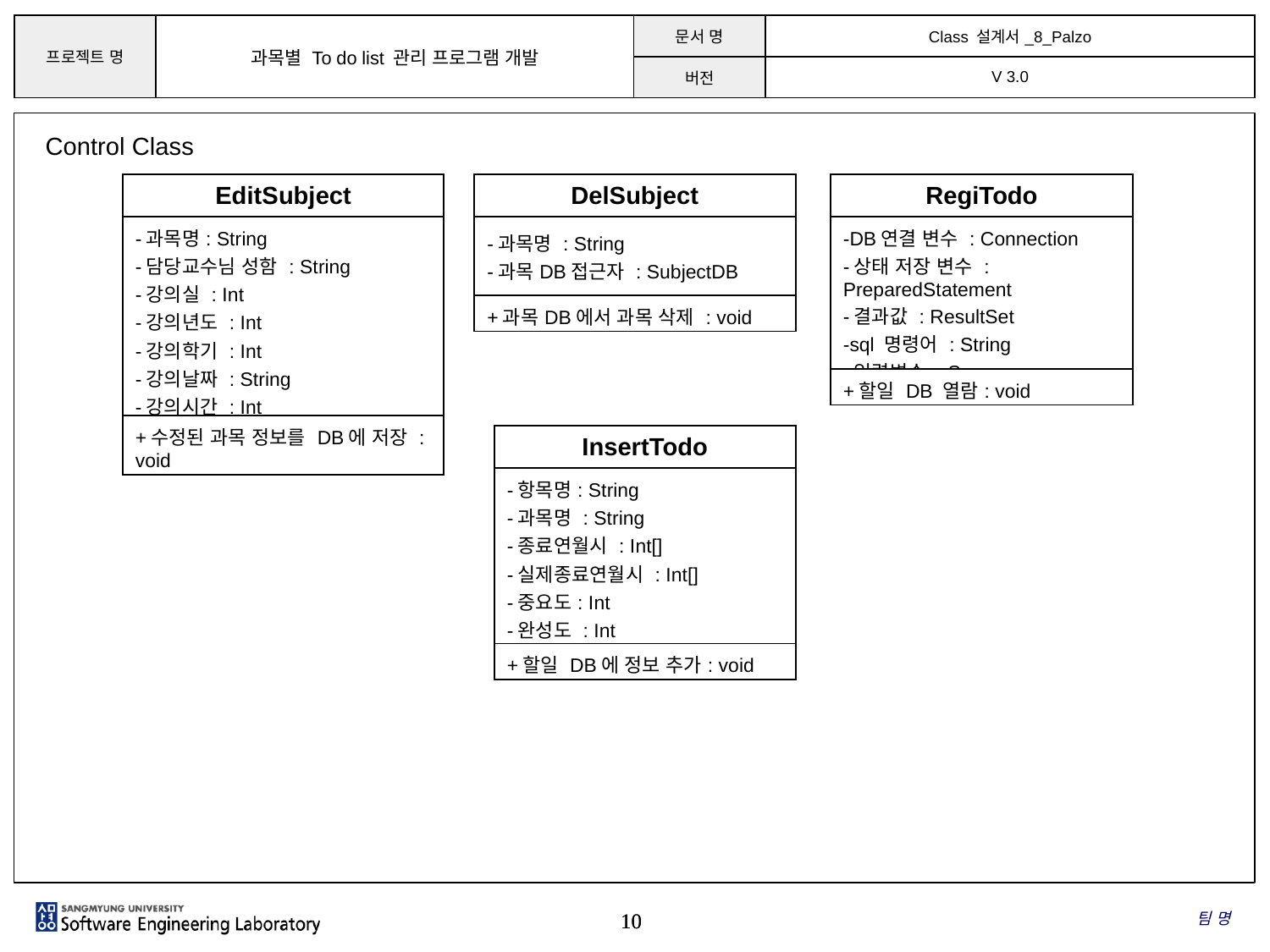

Control Class
| EditSubject |
| --- |
| -과목명: String -담당교수님 성함 : String -강의실 : Int -강의년도 : Int -강의학기 : Int -강의날짜 : String -강의시간 : Int -과목DB접근자 : SubjectDB |
| +수정된 과목 정보를 DB에 저장 : void |
| DelSubject |
| --- |
| -과목명 : String -과목DB접근자 : SubjectDB |
| +과목DB에서 과목 삭제 : void |
| RegiTodo |
| --- |
| -DB연결 변수 : Connection -상태 저장 변수 : PreparedStatement -결과값 : ResultSet -sql 명령어 : String -입력변수 : Scanner |
| +할일 DB 열람: void |
| InsertTodo |
| --- |
| -항목명: String -과목명 : String -종료연월시 : Int[] -실제종료연월시 : Int[] -중요도: Int -완성도 : Int -할일DB접근자: TodoDB |
| +할일 DB에 정보 추가: void |
팀 명